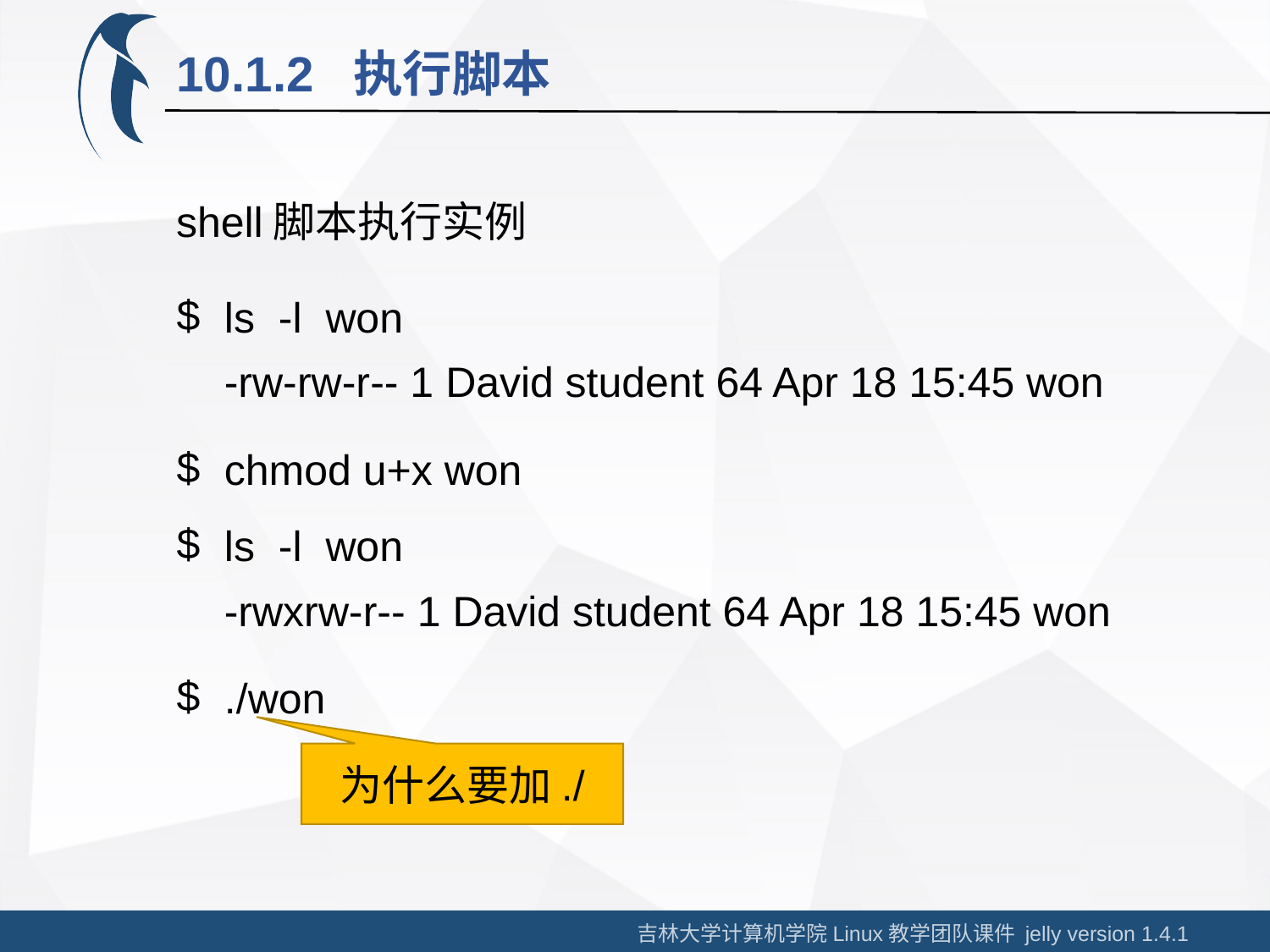

10.1.2  执行脚本
shell脚本执行实例
ls  -l  won

chmod u+x won
ls  -l  won

./won

-rw-rw-r-- 1 David student 64 Apr 18 15:45 won
-rwxrw-r-- 1 David student 64 Apr 18 15:45 won
为什么要加./